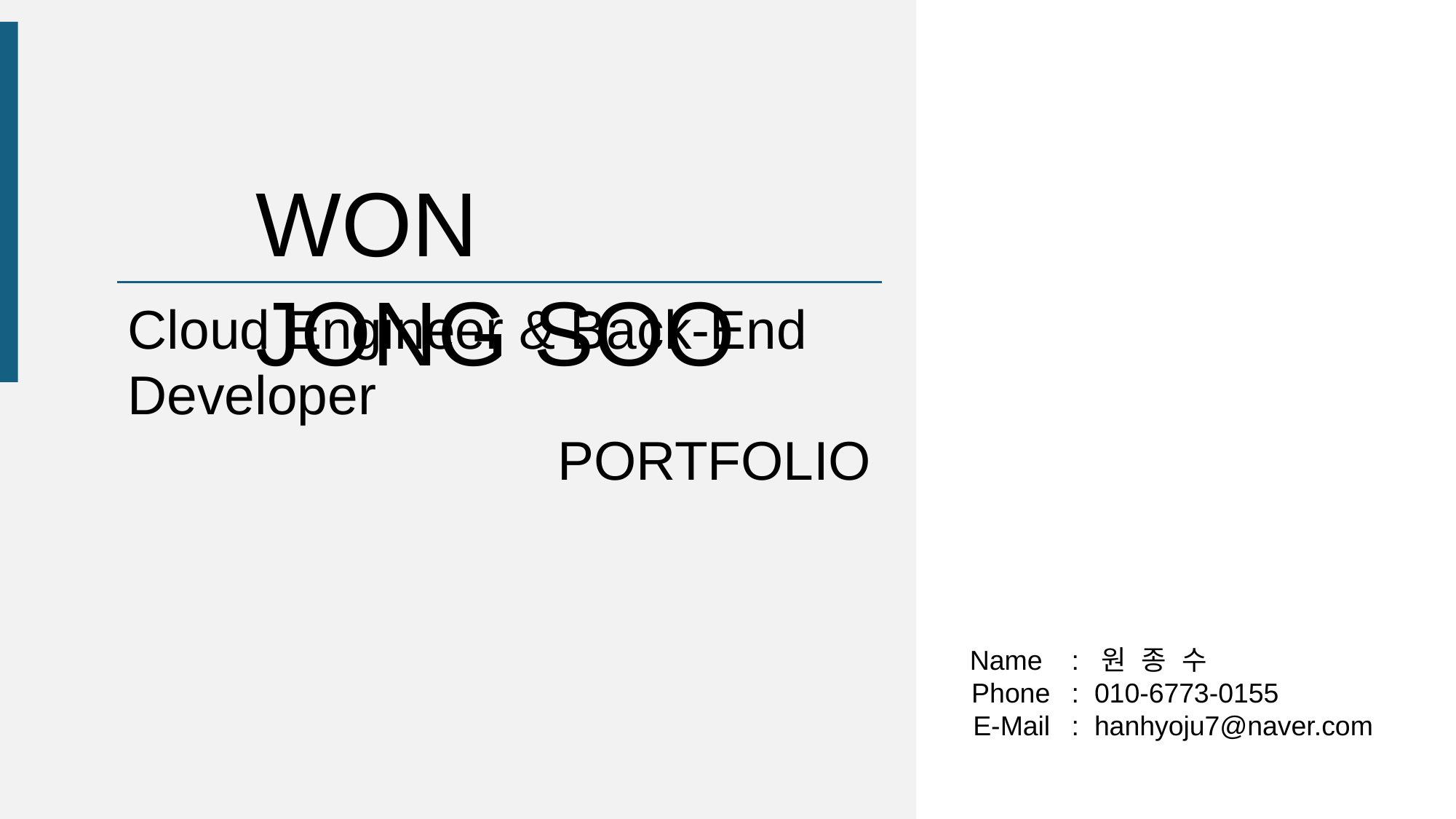

WON JONG SOO
Cloud Engineer & Back-End Developer
PORTFOLIO
Name
Phone
E-Mail
:  원  종  수
:  010-6773-0155
:  hanhyoju7@naver.com